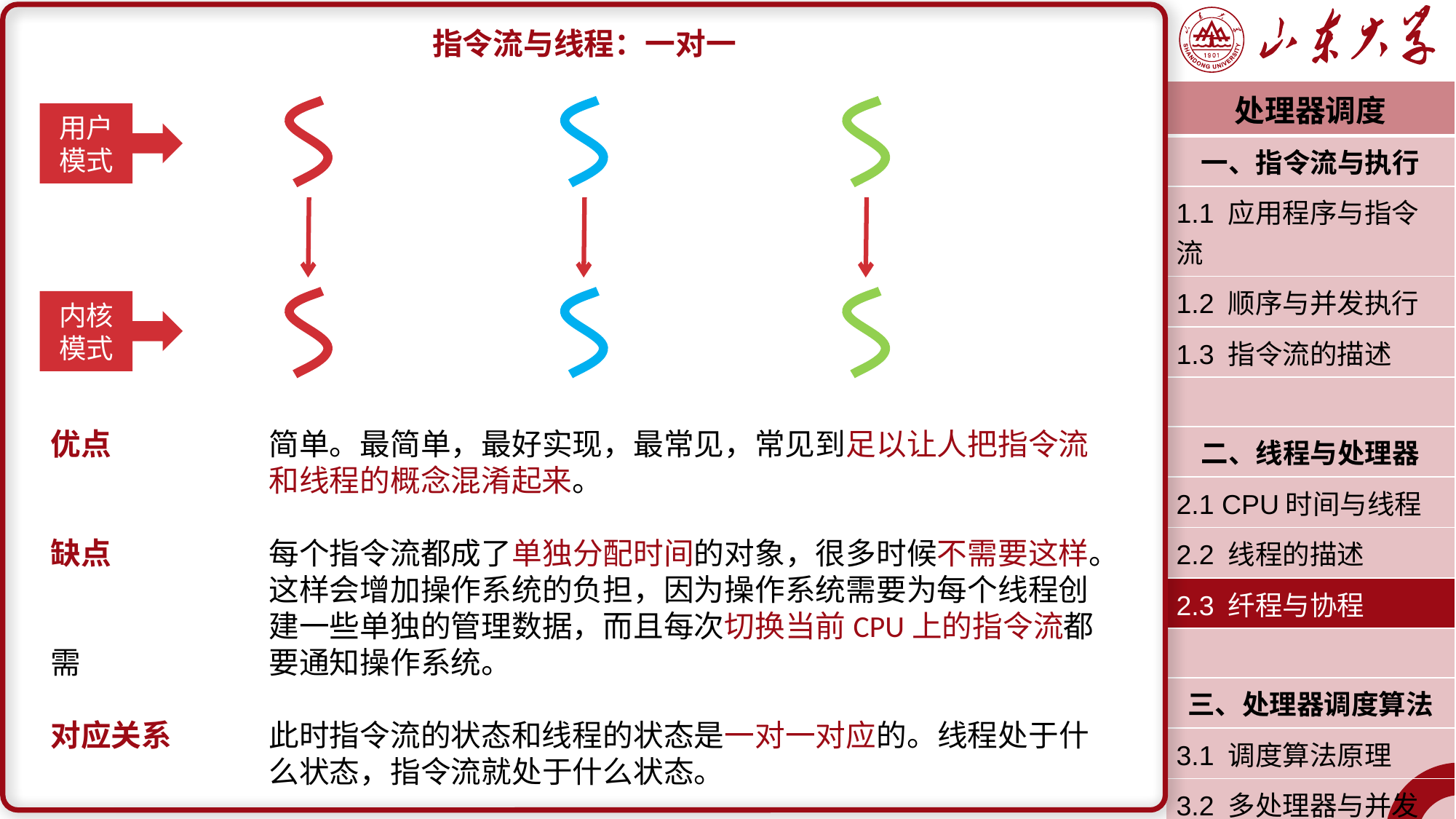

指令流与线程：一对一

优点		简单。最简单，最好实现，最常见，常见到足以让人把指令流		和线程的概念混淆起来。

缺点		每个指令流都成了单独分配时间的对象，很多时候不需要这样。		这样会增加操作系统的负担，因为操作系统需要为每个线程创		建一些单独的管理数据，而且每次切换当前CPU上的指令流都需		要通知操作系统。

对应关系	此时指令流的状态和线程的状态是一对一对应的。线程处于什		么状态，指令流就处于什么状态。
| 处理器调度 |
| --- |
| 一、指令流与执行 |
| 1.1 应用程序与指令流 |
| 1.2 顺序与并发执行 |
| 1.3 指令流的描述 |
|  |
| 二、线程与处理器 |
| 2.1 CPU时间与线程 |
| 2.2 线程的描述 |
| 2.3 纤程与协程 |
|  |
| 三、处理器调度算法 |
| 3.1 调度算法原理 |
| 3.2 多处理器与并发 |
| 潘润宇 2023.03 |

用户模式
内核模式